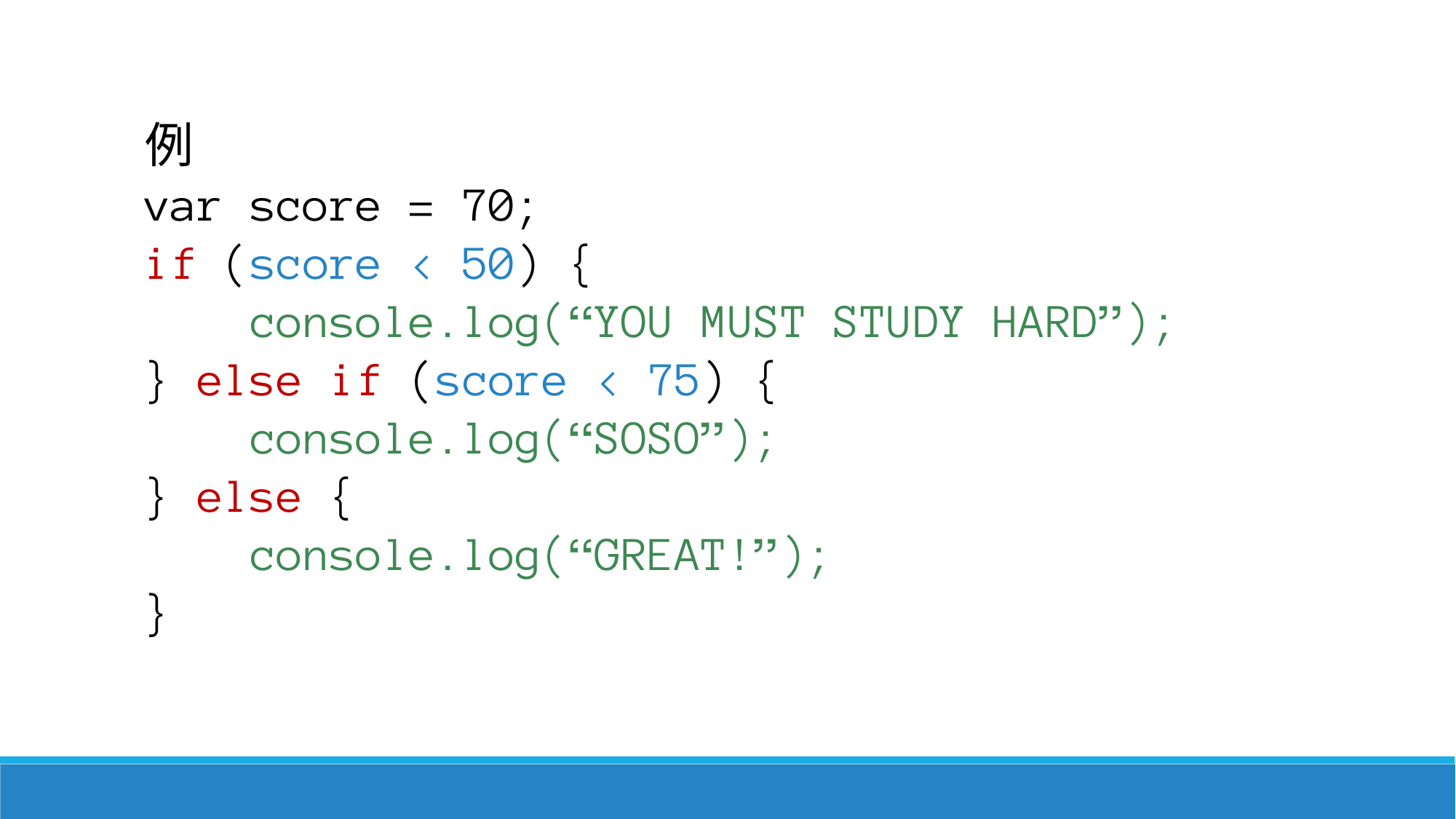

例
var score = 70;
if (score < 50) {
    console.log(“YOU MUST STUDY HARD”);
} else if (score < 75) {
    console.log(“SOSO”);
} else {
    console.log(“GREAT!”);
}